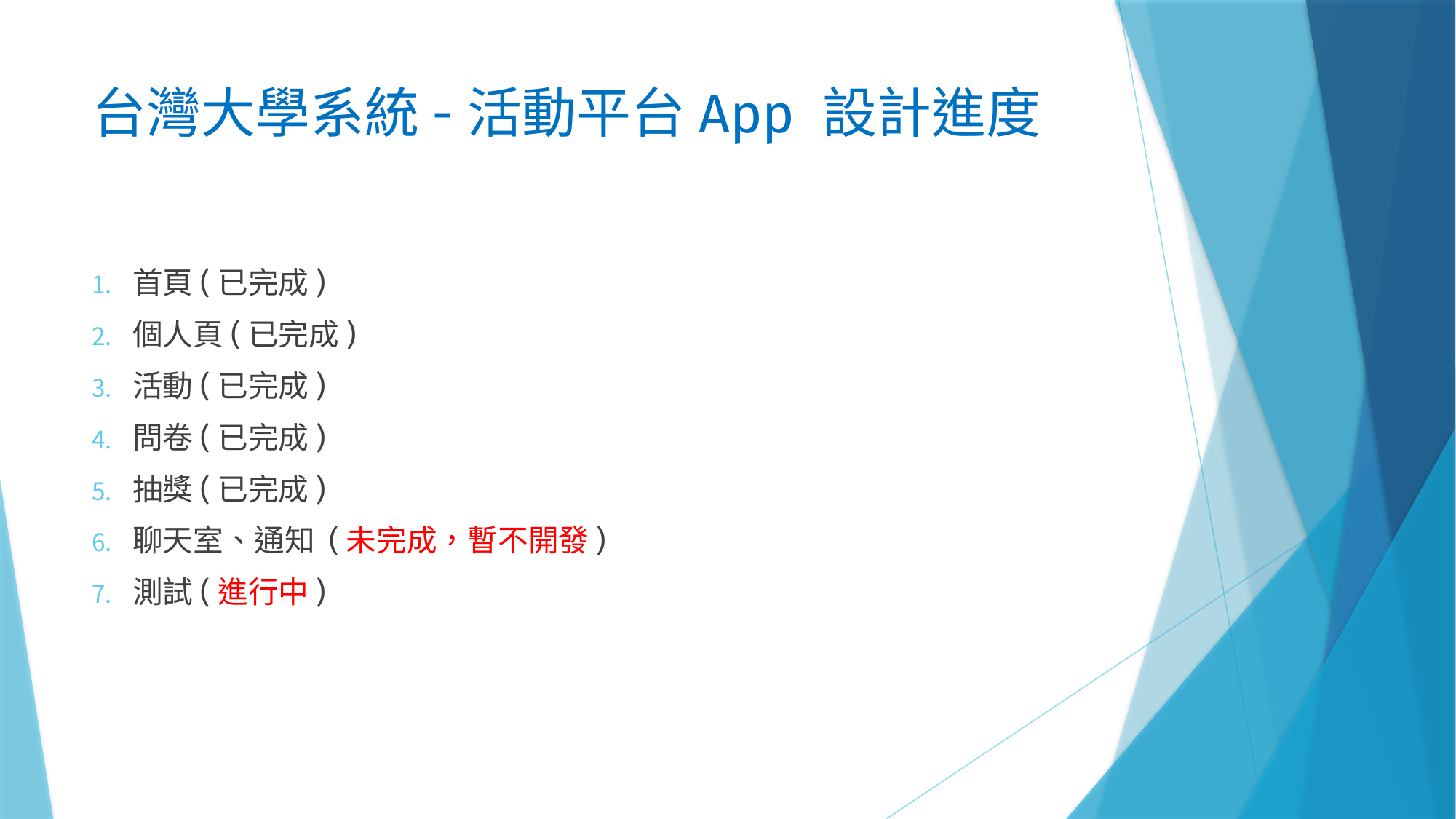

# 台灣大學系統-活動平台App 設計進度
首頁(已完成)
個人頁(已完成)
活動(已完成)
問卷(已完成)
抽獎(已完成)
聊天室、通知 (未完成，暫不開發)
測試(進行中)